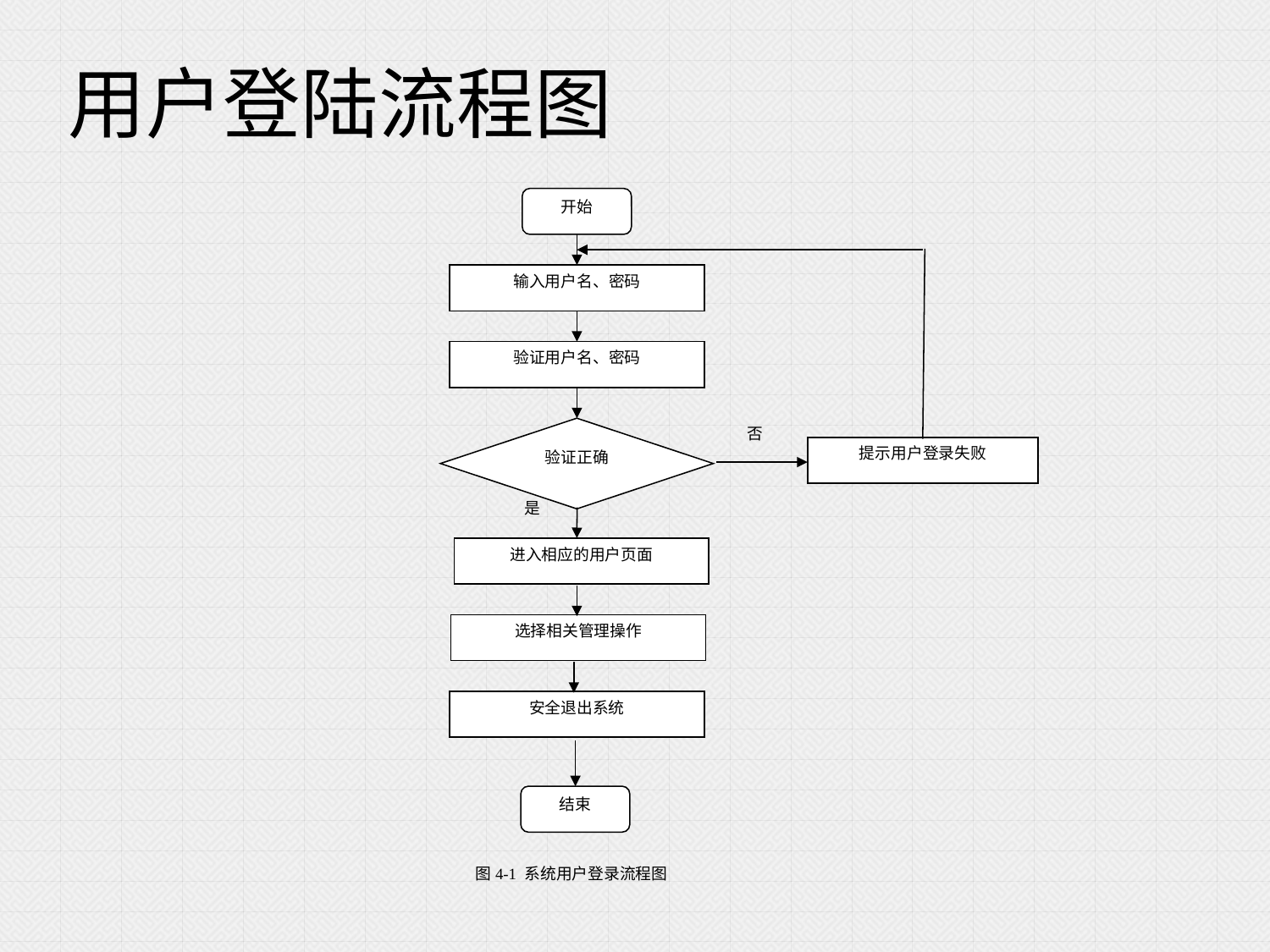

# 用户登陆流程图

开始
输入用户名、密码
验证用户名、密码
否
验证正确
提示用户登录失败
是
进入相应的用户页面
选择相关管理操作
安全退出系统
结束
图4-1 系统用户登录流程图